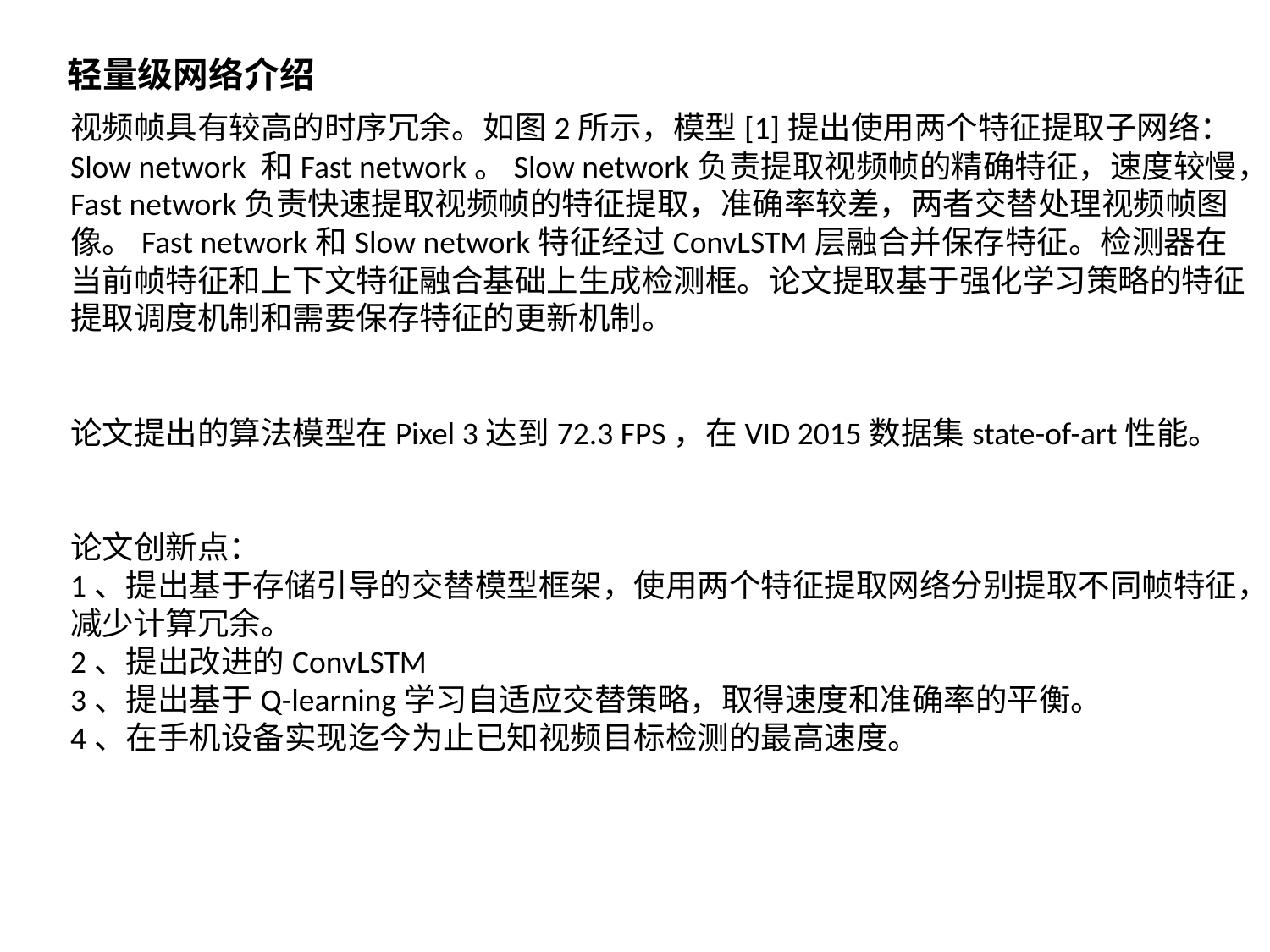

轻量级网络介绍
视频帧具有较高的时序冗余。如图2所示，模型[1]提出使用两个特征提取子网络：Slow network 和Fast network。Slow network负责提取视频帧的精确特征，速度较慢，Fast network负责快速提取视频帧的特征提取，准确率较差，两者交替处理视频帧图像。Fast network和Slow network特征经过ConvLSTM层融合并保存特征。检测器在当前帧特征和上下文特征融合基础上生成检测框。论文提取基于强化学习策略的特征提取调度机制和需要保存特征的更新机制。

论文提出的算法模型在Pixel 3达到72.3 FPS，在VID 2015数据集state-of-art性能。

论文创新点：
1、提出基于存储引导的交替模型框架，使用两个特征提取网络分别提取不同帧特征，减少计算冗余。
2、提出改进的ConvLSTM
3、提出基于Q-learning学习自适应交替策略，取得速度和准确率的平衡。
4、在手机设备实现迄今为止已知视频目标检测的最高速度。